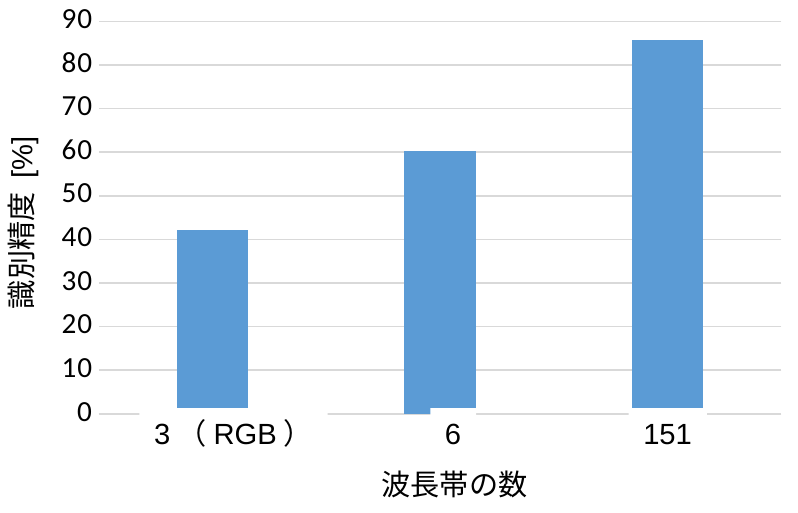

### Chart

| Category |  |
|---|---|
識別精度 [%]
6
151
3（RGB）
波長帯の数